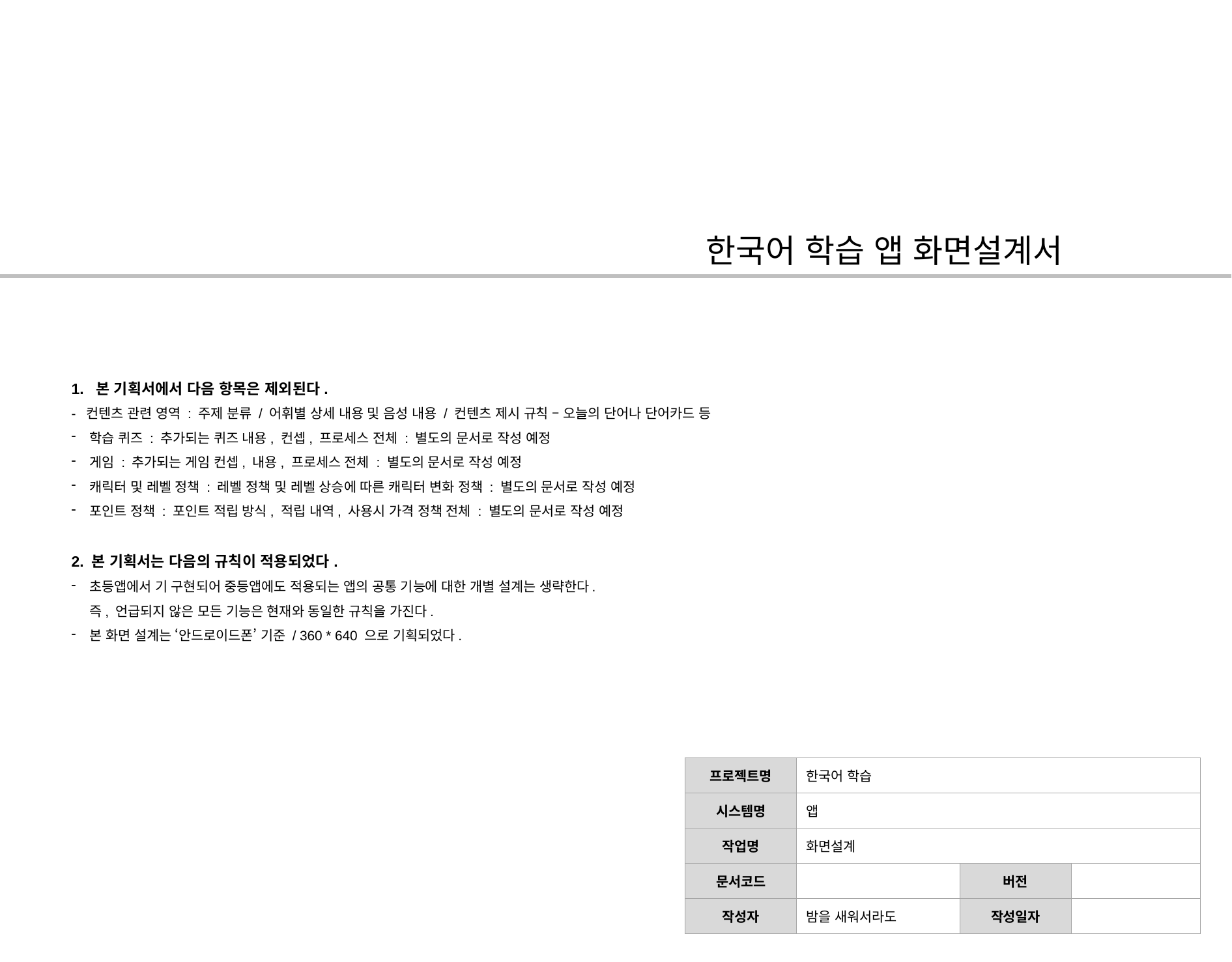

한국어 학습 앱 화면설계서
1.  본 기획서에서 다음 항목은 제외된다.
-  컨텐츠 관련 영역 : 주제 분류 / 어휘별 상세 내용 및 음성 내용 / 컨텐츠 제시 규칙 – 오늘의 단어나 단어카드 등
학습 퀴즈 : 추가되는 퀴즈 내용, 컨셉, 프로세스 전체 : 별도의 문서로 작성 예정
게임 : 추가되는 게임 컨셉, 내용, 프로세스 전체 : 별도의 문서로 작성 예정
캐릭터 및 레벨 정책 : 레벨 정책 및 레벨 상승에 따른 캐릭터 변화 정책 : 별도의 문서로 작성 예정
포인트 정책 : 포인트 적립 방식, 적립 내역, 사용시 가격 정책 전체 : 별도의 문서로 작성 예정

2. 본 기획서는 다음의 규칙이 적용되었다.
초등앱에서 기 구현되어 중등앱에도 적용되는 앱의 공통 기능에 대한 개별 설계는 생략한다.
    즉, 언급되지 않은 모든 기능은 현재와 동일한 규칙을 가진다.
본 화면 설계는 ‘안드로이드폰’ 기준 / 360 * 640 으로 기획되었다.
| 프로젝트명 | 한국어 학습 |  |  |
| --- | --- | --- | --- |
| 시스템명 | 앱 |  |  |
| 작업명 | 화면설계 |  |  |
| 문서코드 |  | 버전 |  |
| 작성자 | 밤을 새워서라도 | 작성일자 |  |